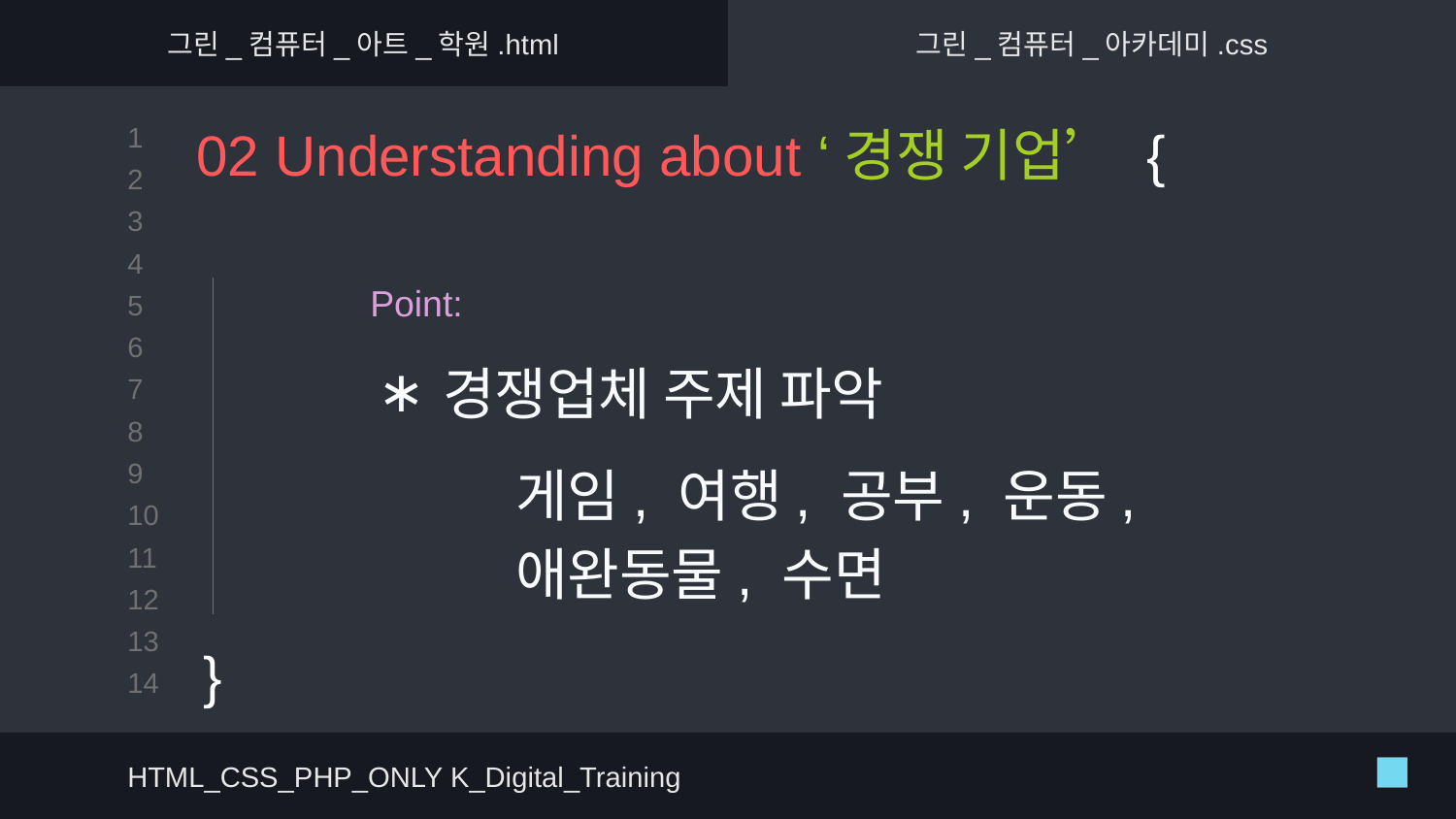

그린_컴퓨터_아트_학원.html
그린_컴퓨터_아카데미.css
# 02 Understanding about ‘경쟁 기업’ {
Point:
경쟁업체 주제 파악
게임, 여행, 공부, 운동, 애완동물, 수면
}
HTML_CSS_PHP_ONLY K_Digital_Training